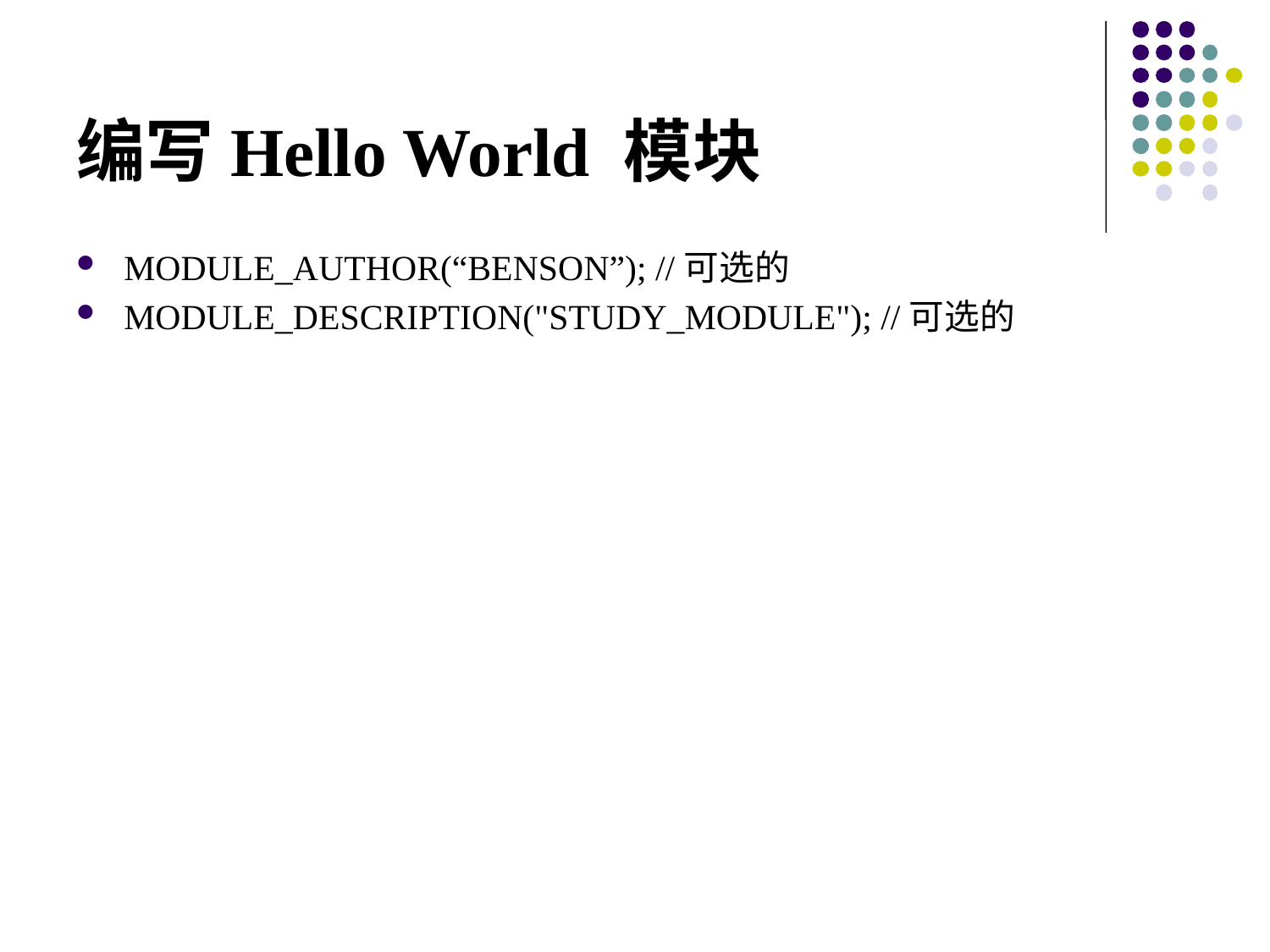

# 编写Hello World 模块
MODULE_AUTHOR(“BENSON”); //可选的
MODULE_DESCRIPTION("STUDY_MODULE"); //可选的